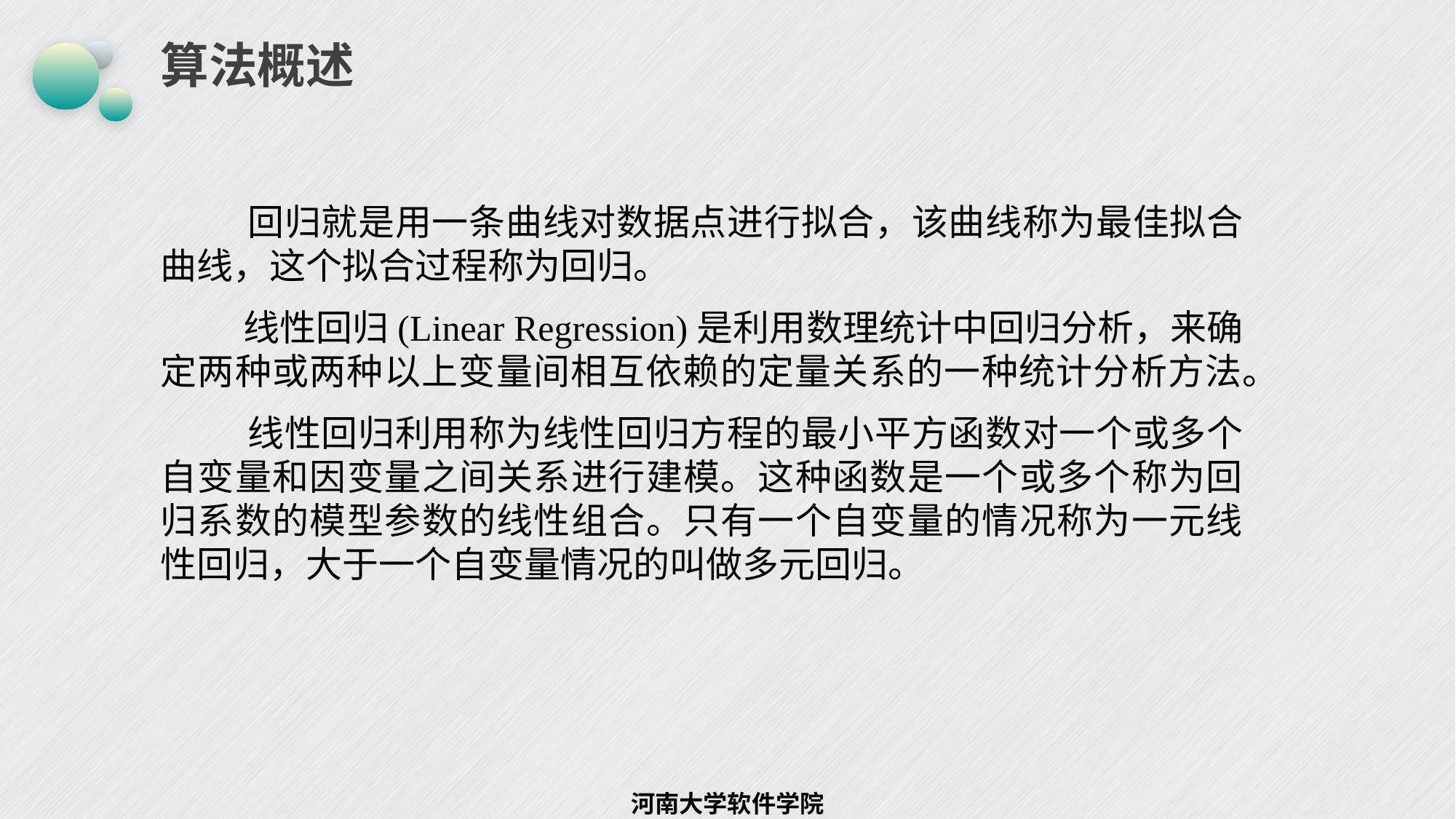

# 算法概述
         回归就是用一条曲线对数据点进行拟合，该曲线称为最佳拟合曲线，这个拟合过程称为回归。
         线性回归(Linear Regression)是利用数理统计中回归分析，来确定两种或两种以上变量间相互依赖的定量关系的一种统计分析方法。
         线性回归利用称为线性回归方程的最小平方函数对一个或多个自变量和因变量之间关系进行建模。这种函数是一个或多个称为回归系数的模型参数的线性组合。只有一个自变量的情况称为一元线性回归，大于一个自变量情况的叫做多元回归。